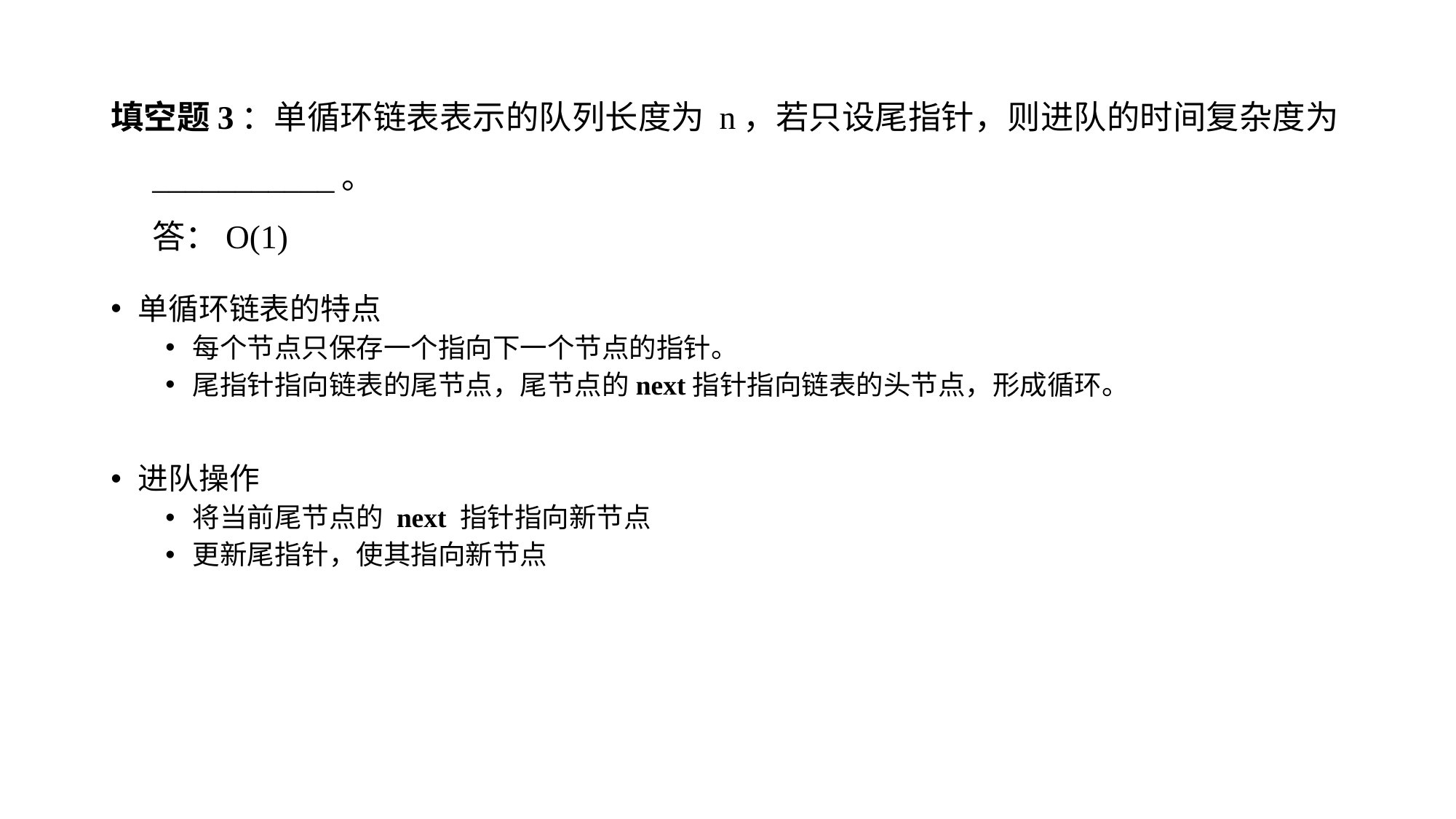

# 填空题3：单循环链表表示的队列长度为 n，若只设尾指针，则进队的时间复杂度为 ___________。 答：O(1)
单循环链表的特点
每个节点只保存一个指向下一个节点的指针。
尾指针指向链表的尾节点，尾节点的next指针指向链表的头节点，形成循环。

进队操作
将当前尾节点的 next 指针指向新节点
更新尾指针，使其指向新节点